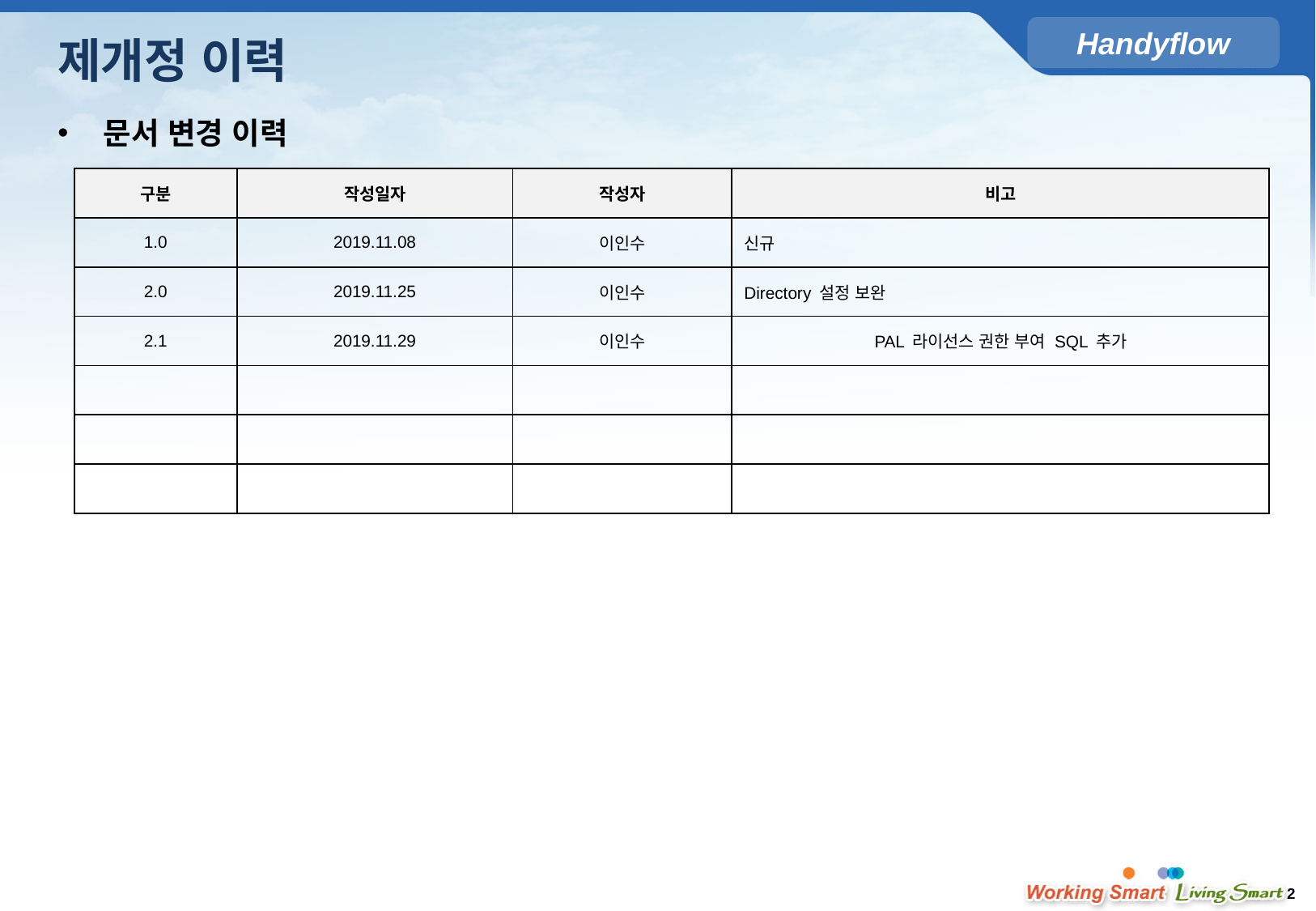

# 제개정 이력
문서 변경 이력

| 구분 | 작성일자 | 작성자 | 비고 |
| --- | --- | --- | --- |
| 1.0 | 2019.11.08 | 이인수 | 신규 |
| 2.0 | 2019.11.25 | 이인수 | Directory 설정 보완 |
| 2.1 | 2019.11.29 | 이인수 | PAL 라이선스 권한 부여 SQL 추가 |
|  |  |  |  |
|  |  |  |  |
|  |  |  |  |